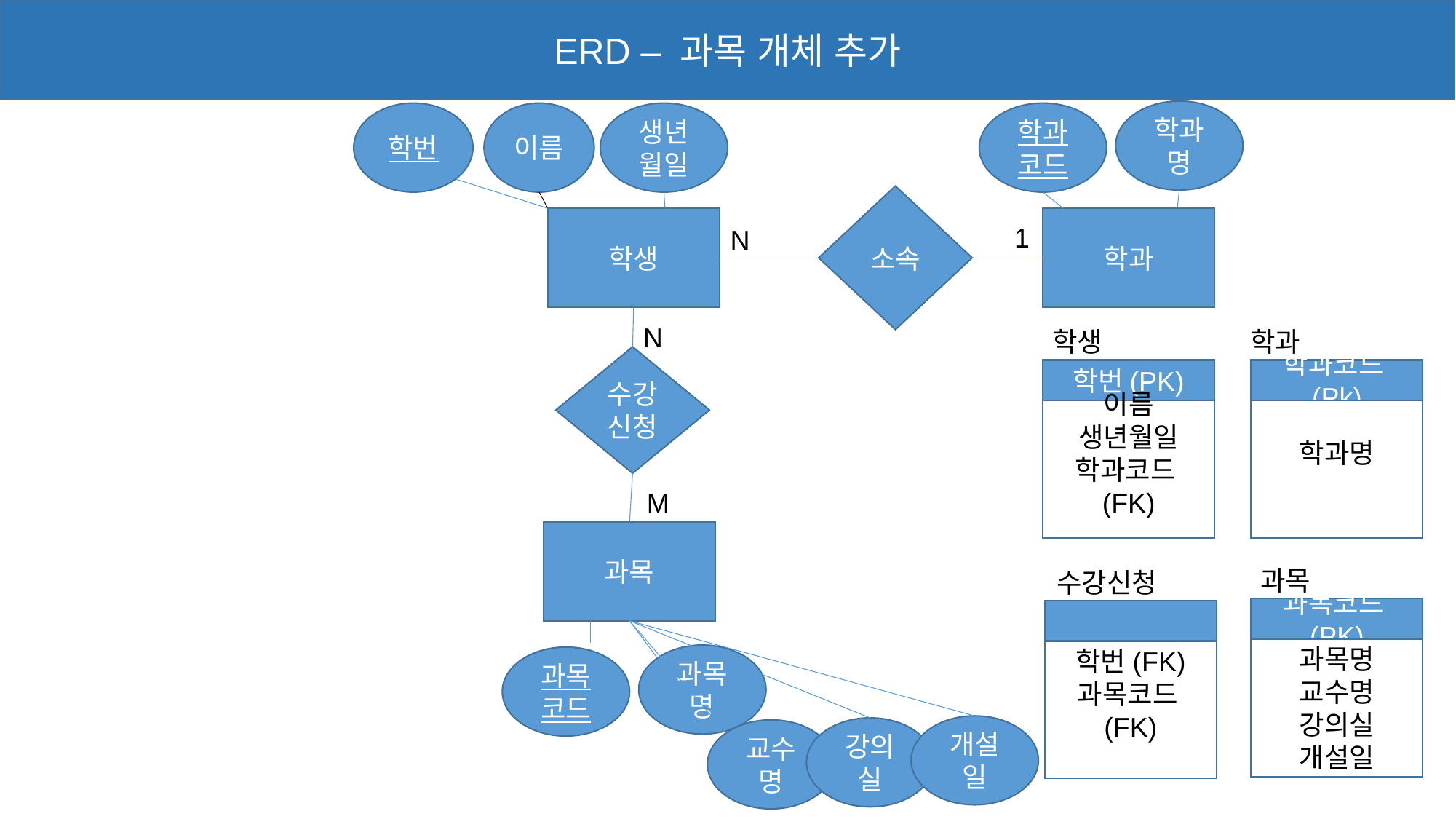

ERD – 과목 개체 추가
학과
명
학번
이름
생년월일
학과
코드
소속
학생
학과
1
N
N
학생
학과
수강
신청
학번(PK)
학과코드(Pk)
이름
생년월일
학과코드(FK)

학과명

M
과목
과목
수강신청
과목코드(PK)

과목명
교수명
강의실
개설일
학번(FK)
과목코드(FK)

과목명
과목
코드
개설일
강의실
교수명